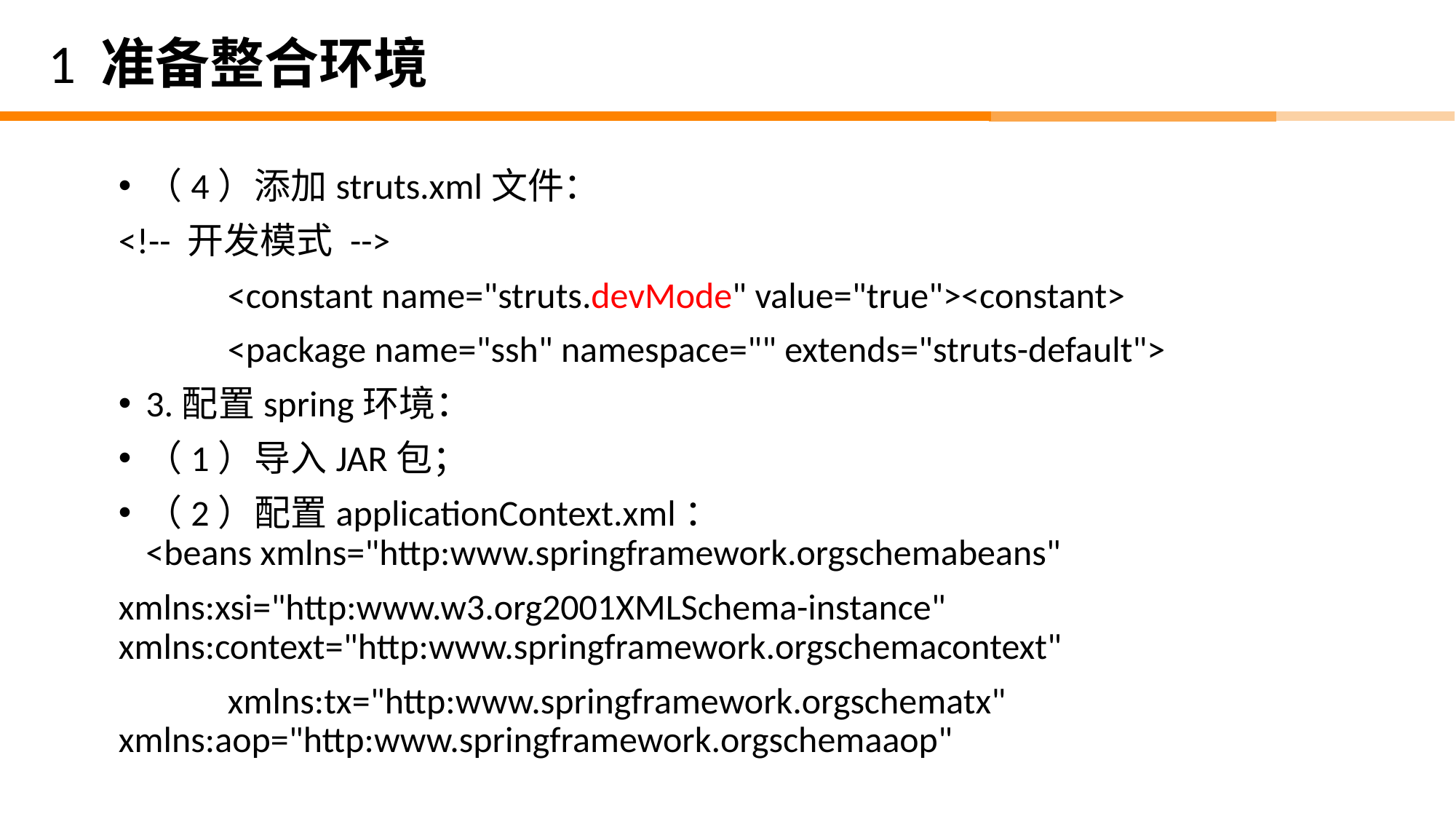

# 1 准备整合环境
（4）添加struts.xml文件：
<!-- 开发模式 -->
	<constant name="struts.devMode" value="true"><constant>
	<package name="ssh" namespace="" extends="struts-default">
3.配置spring环境：
（1）导入JAR包；
（2）配置applicationContext.xml：
<beans xmlns="http:www.springframework.orgschemabeans"
xmlns:xsi="http:www.w3.org2001XMLSchema-instance" xmlns:context="http:www.springframework.orgschemacontext"
	xmlns:tx="http:www.springframework.orgschematx" xmlns:aop="http:www.springframework.orgschemaaop"